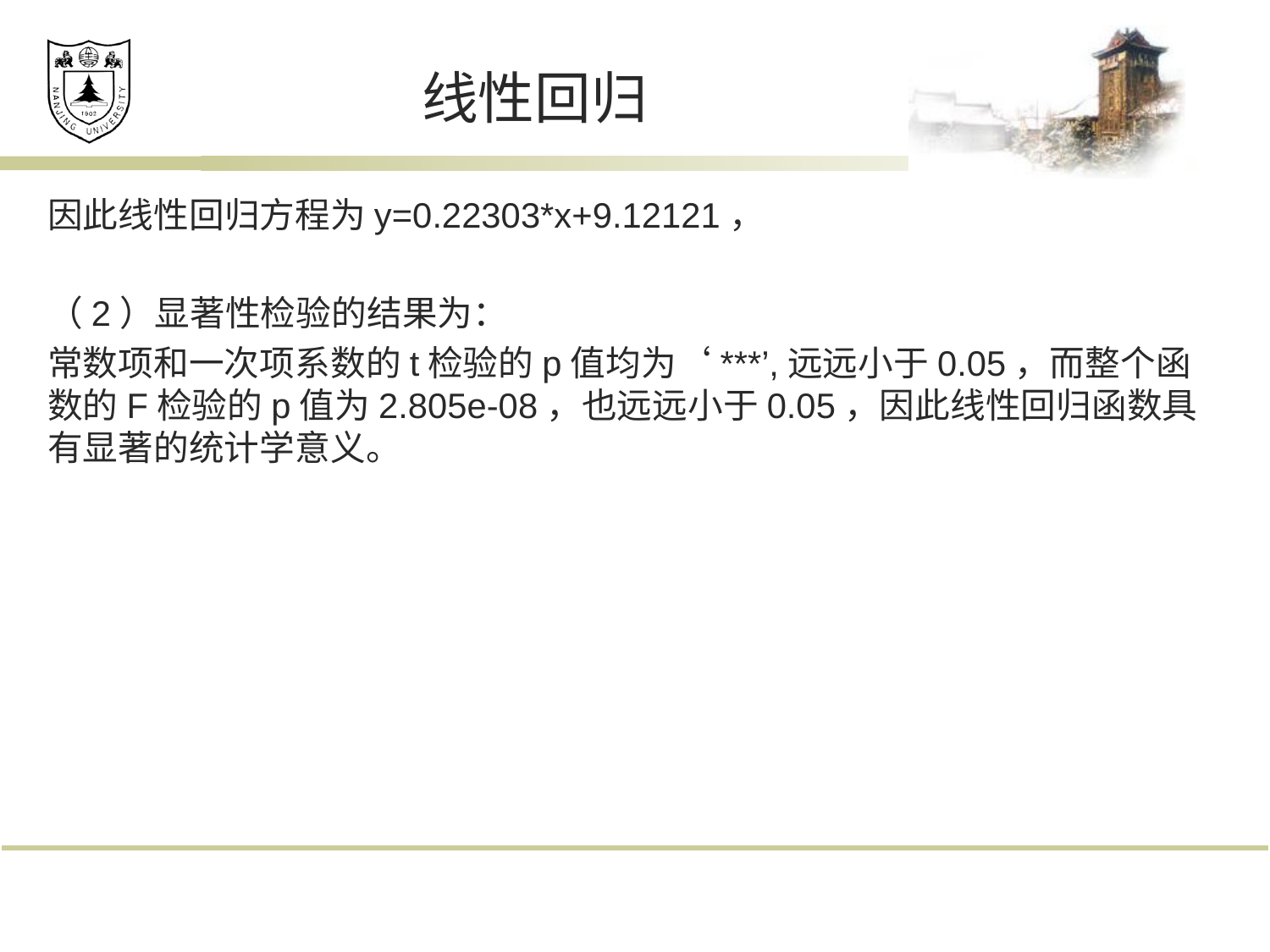

# 线性回归
因此线性回归方程为y=0.22303*x+9.12121，

（2）显著性检验的结果为：
常数项和一次项系数的t检验的p值均为‘***’,远远小于0.05，而整个函数的F检验的p值为2.805e-08，也远远小于0.05，因此线性回归函数具有显著的统计学意义。